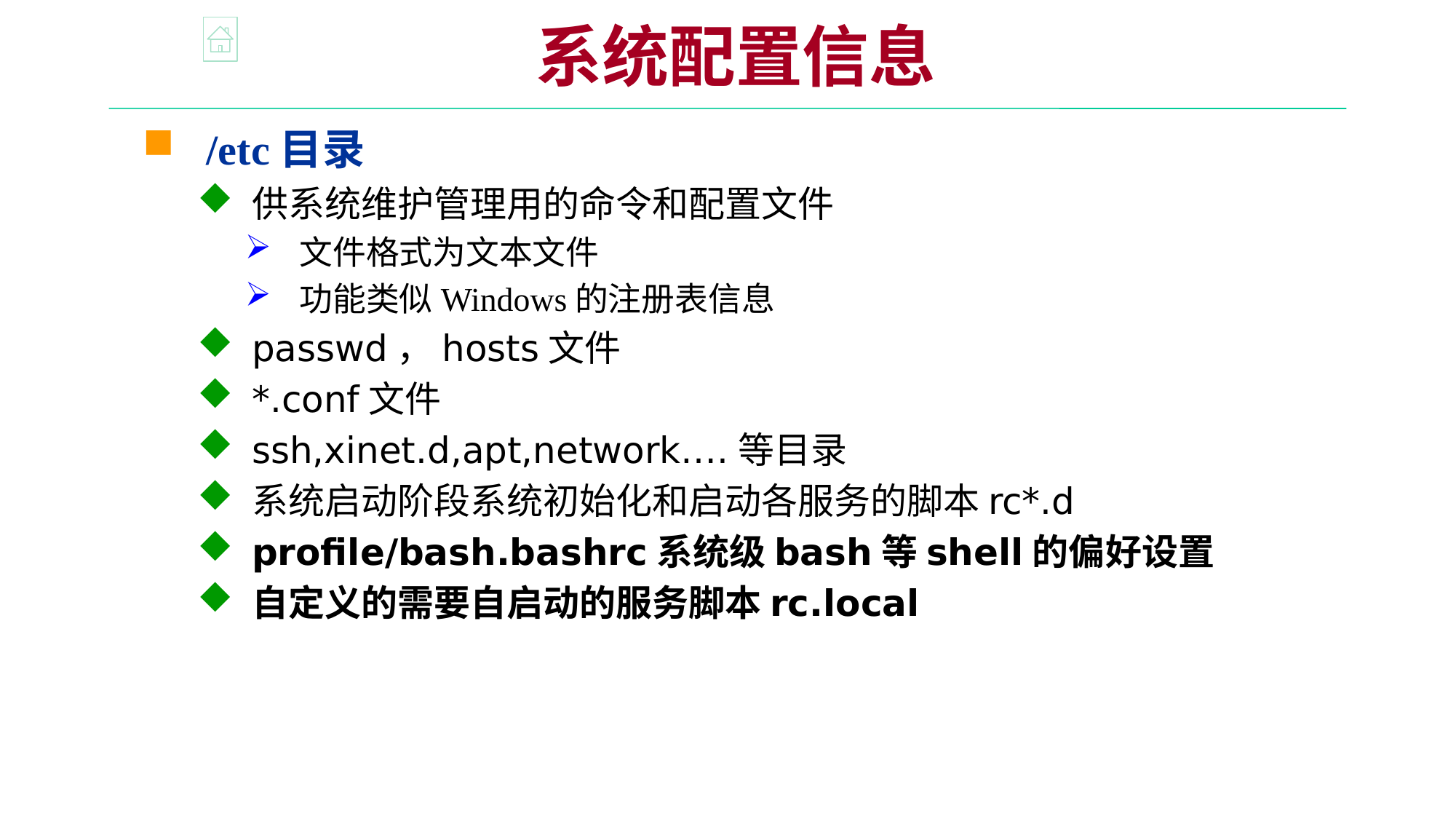

系统配置信息

/etc目录
供系统维护管理用的命令和配置文件
文件格式为文本文件
功能类似Windows的注册表信息
passwd，hosts文件
*.conf文件
ssh,xinet.d,apt,network….等目录
系统启动阶段系统初始化和启动各服务的脚本rc*.d
profile/bash.bashrc系统级bash等shell的偏好设置
自定义的需要自启动的服务脚本rc.local